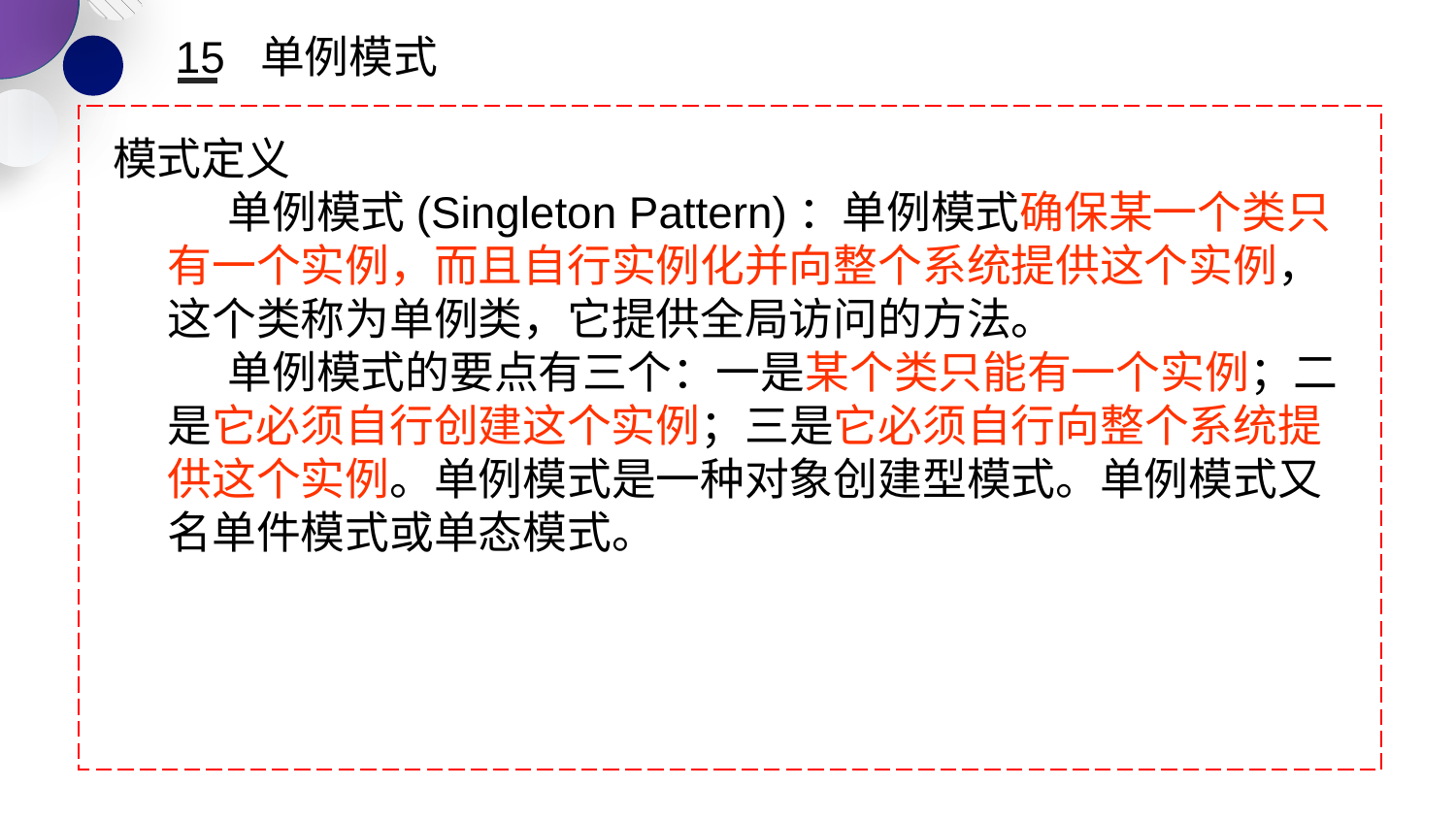

15  单例模式

模式定义
     单例模式(Singleton Pattern)：单例模式确保某一个类只有一个实例，而且自行实例化并向整个系统提供这个实例，这个类称为单例类，它提供全局访问的方法。
     单例模式的要点有三个：一是某个类只能有一个实例；二是它必须自行创建这个实例；三是它必须自行向整个系统提供这个实例。单例模式是一种对象创建型模式。单例模式又名单件模式或单态模式。